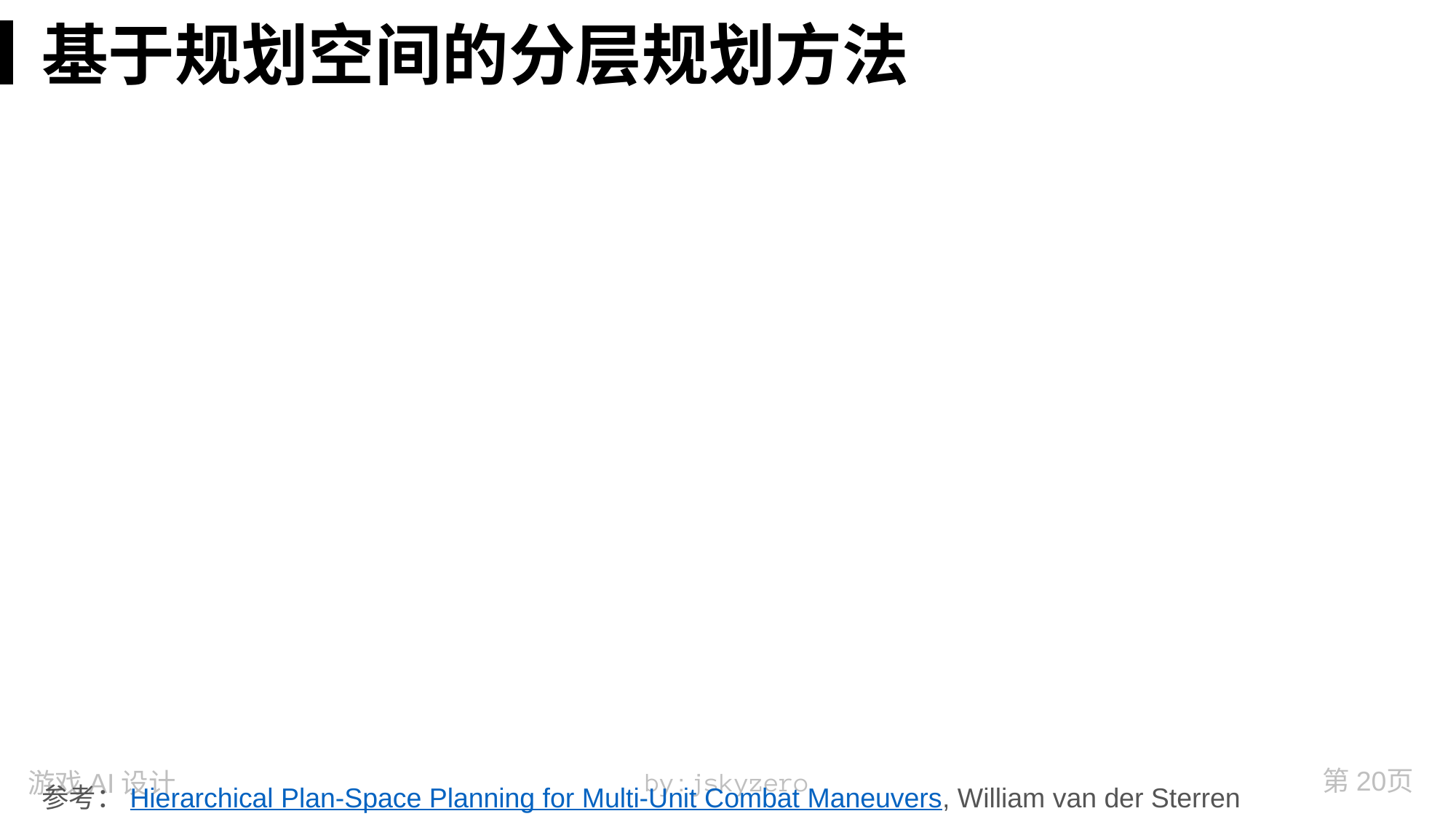

# 基于规划空间的分层规划方法
参考：Hierarchical Plan-Space Planning for Multi-Unit Combat Maneuvers, William van der Sterren